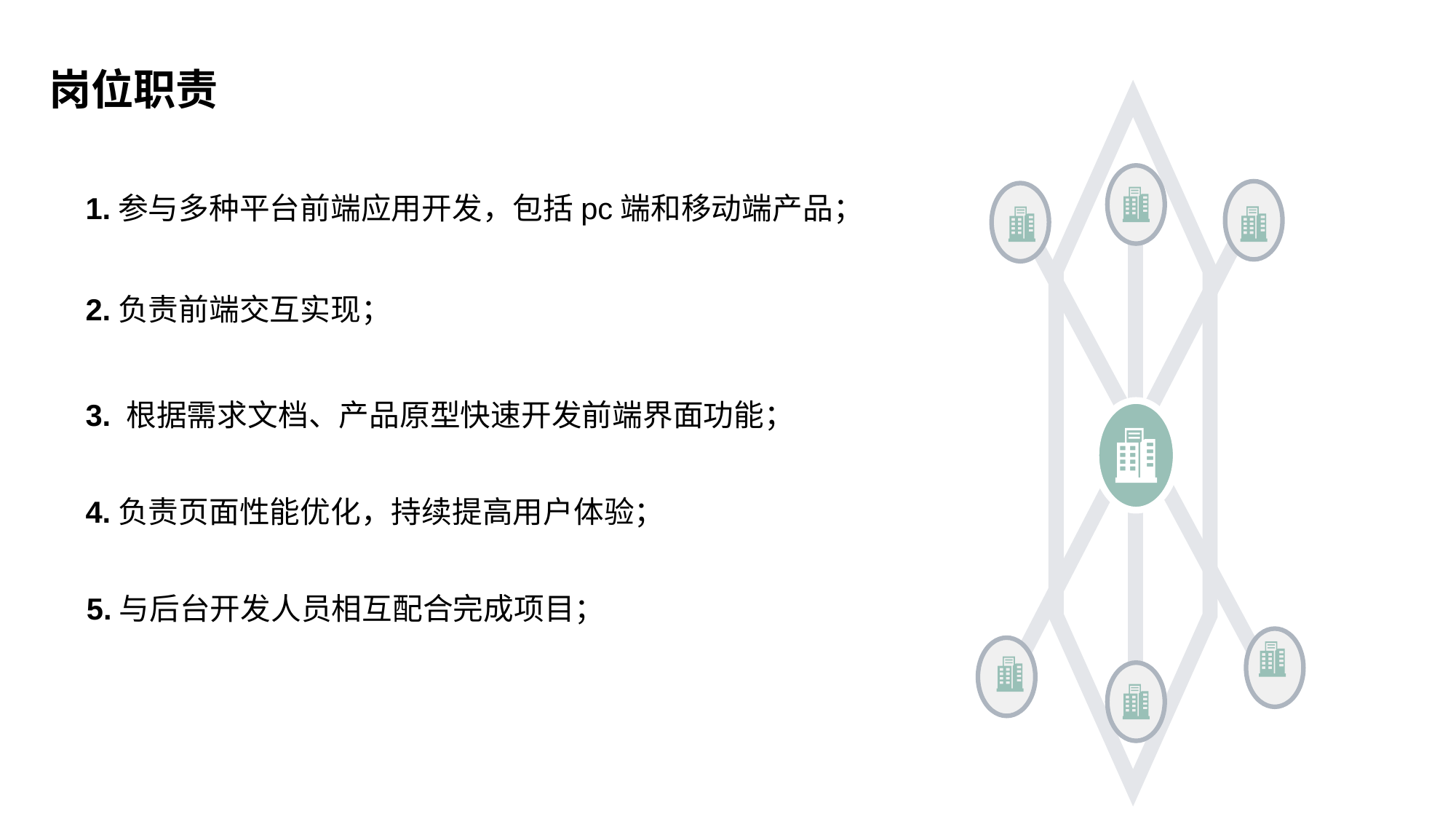

# 岗位职责

……

.

1.参与多种平台前端应用开发，包括pc端和移动端产品；

2.负责前端交互实现；

3. 根据需求文档、产品原型快速开发前端界面功能；
4.负责页面性能优化，持续提高用户体验；

5.与后台开发人员相互配合完成项目；